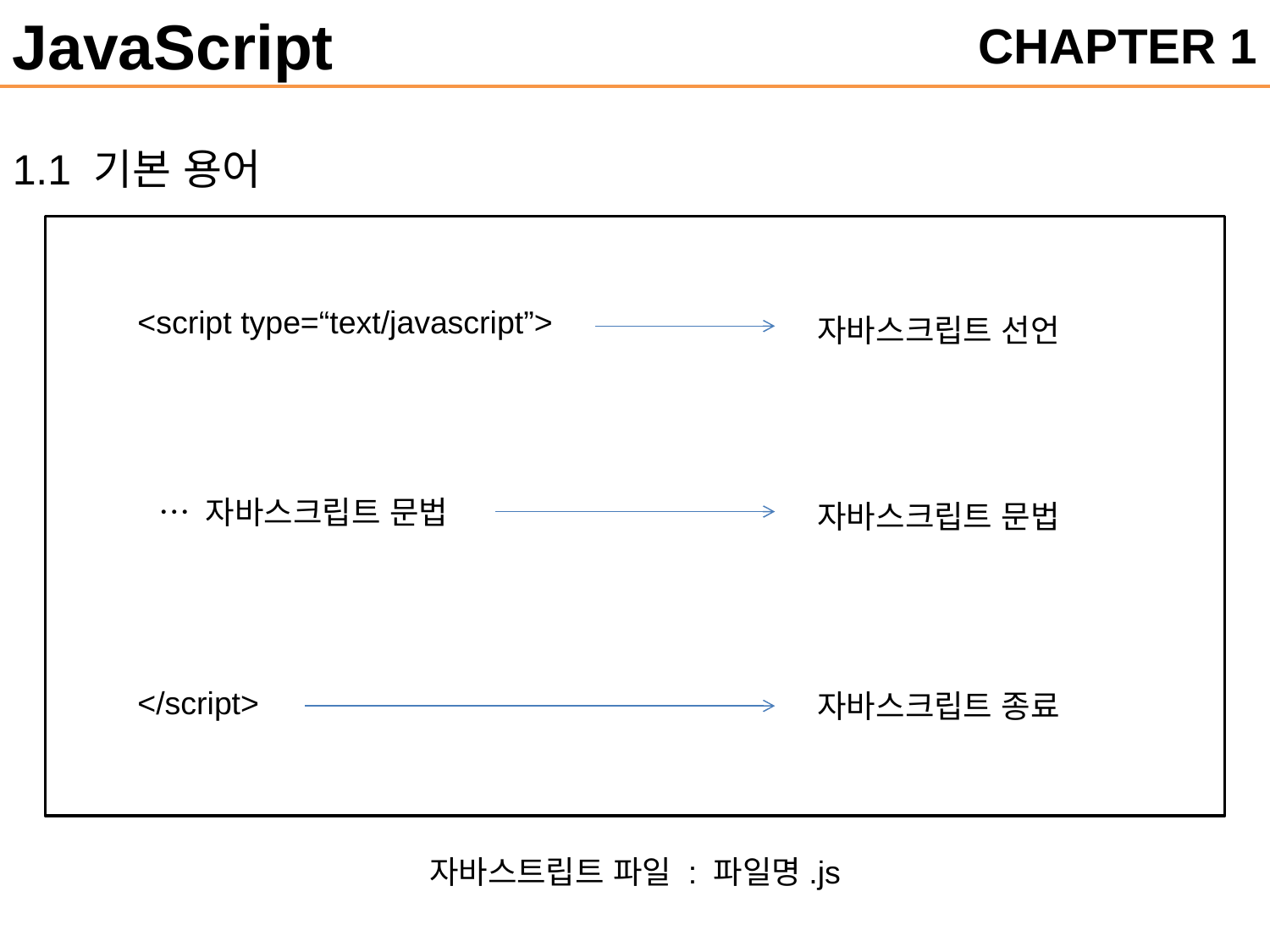

JavaScript
CHAPTER 1
1.1 기본 용어

<script type=“text/javascript”>

   … 자바스크립트 문법

</script>
자바스크립트 선언
자바스크립트 문법
자바스크립트 종료
자바스트립트 파일 : 파일명.js